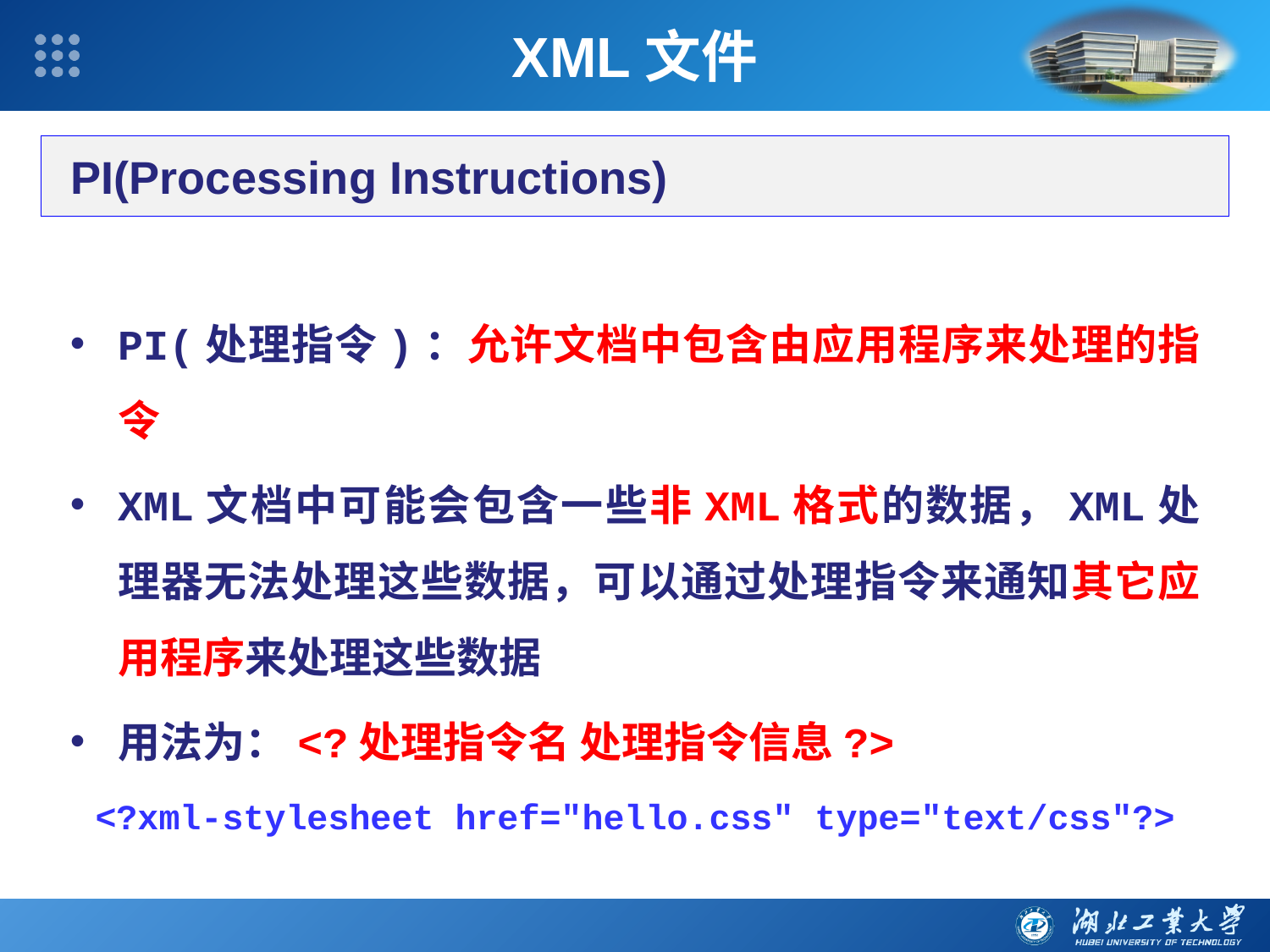

XML文件

PI(Processing Instructions)
PI(处理指令)：允许文档中包含由应用程序来处理的指令
XML文档中可能会包含一些非XML格式的数据，XML处理器无法处理这些数据，可以通过处理指令来通知其它应用程序来处理这些数据
用法为：<?处理指令名 处理指令信息?>
<?xml-stylesheet href="hello.css" type="text/css"?>